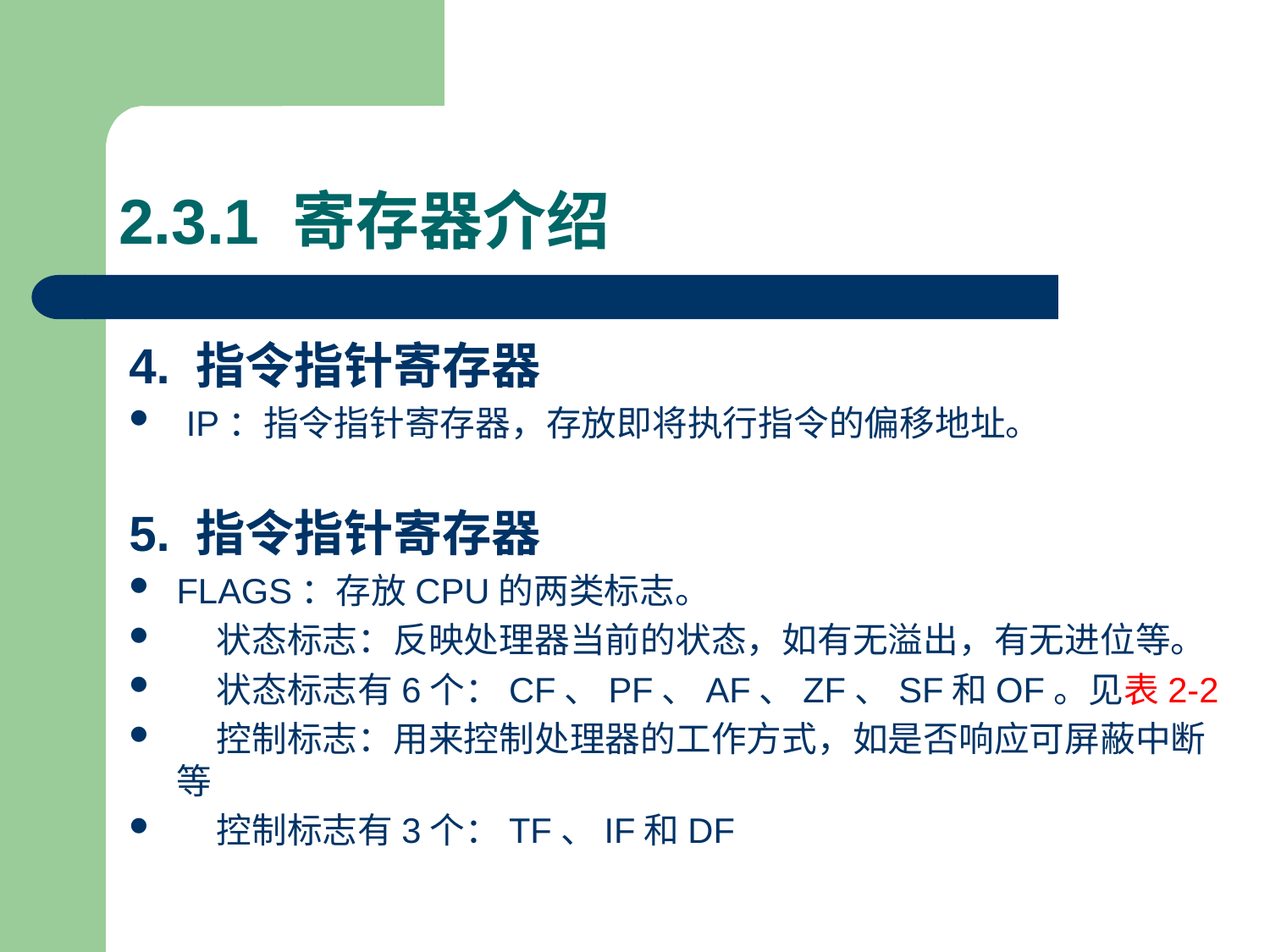

# 2.3.1 寄存器介绍
4. 指令指针寄存器
 IP：指令指针寄存器，存放即将执行指令的偏移地址。

5. 指令指针寄存器
FLAGS：存放CPU的两类标志。
    状态标志：反映处理器当前的状态，如有无溢出，有无进位等。
    状态标志有6个：CF、PF、AF、ZF、SF和OF。见表2-2
    控制标志：用来控制处理器的工作方式，如是否响应可屏蔽中断等
    控制标志有3个：TF、IF和DF